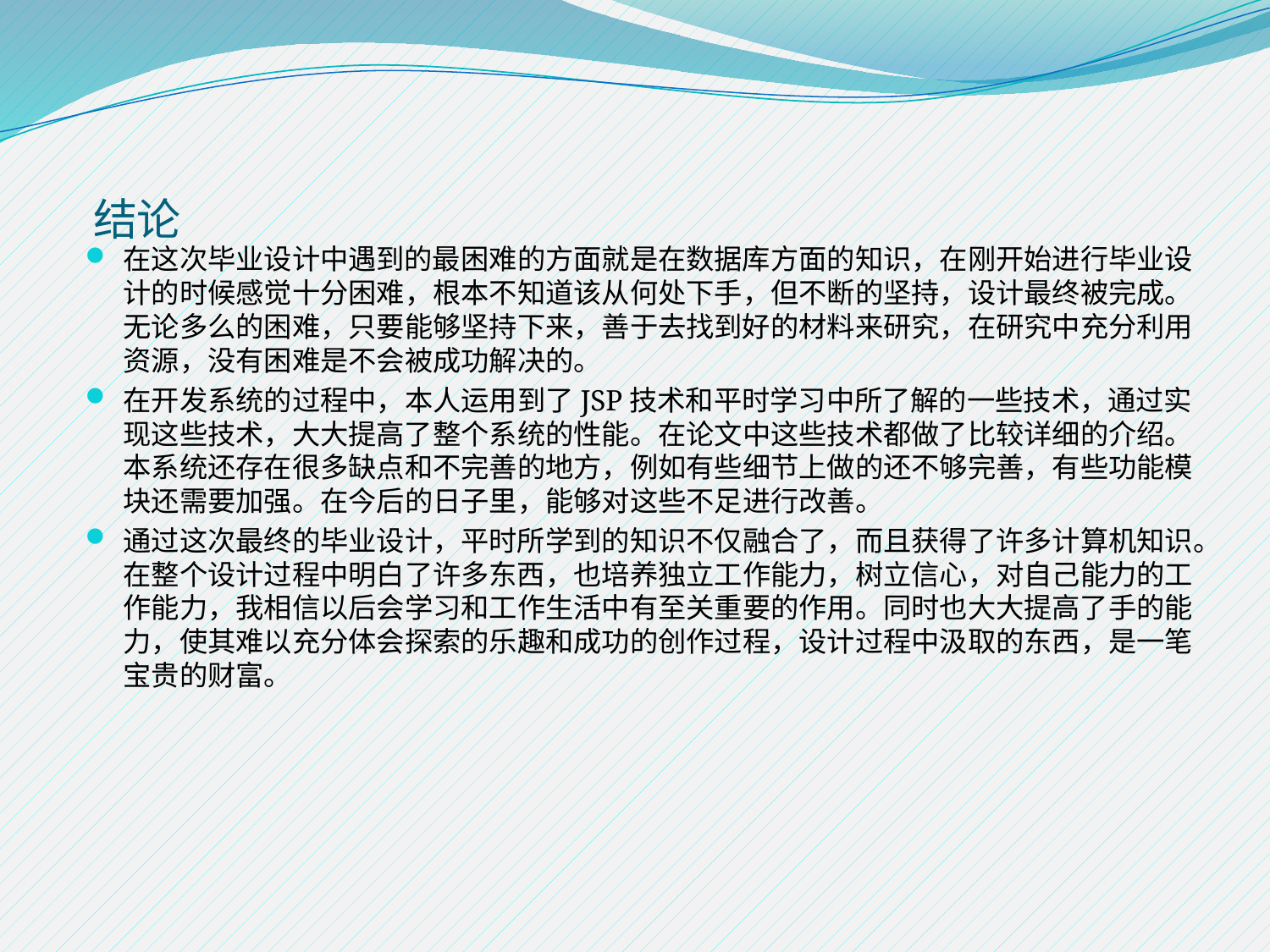

# 结论
在这次毕业设计中遇到的最困难的方面就是在数据库方面的知识，在刚开始进行毕业设计的时候感觉十分困难，根本不知道该从何处下手，但不断的坚持，设计最终被完成。无论多么的困难，只要能够坚持下来，善于去找到好的材料来研究，在研究中充分利用资源，没有困难是不会被成功解决的。
在开发系统的过程中，本人运用到了JSP技术和平时学习中所了解的一些技术，通过实现这些技术，大大提高了整个系统的性能。在论文中这些技术都做了比较详细的介绍。本系统还存在很多缺点和不完善的地方，例如有些细节上做的还不够完善，有些功能模块还需要加强。在今后的日子里，能够对这些不足进行改善。
通过这次最终的毕业设计，平时所学到的知识不仅融合了，而且获得了许多计算机知识。在整个设计过程中明白了许多东西，也培养独立工作能力，树立信心，对自己能力的工作能力，我相信以后会学习和工作生活中有至关重要的作用。同时也大大提高了手的能力，使其难以充分体会探索的乐趣和成功的创作过程，设计过程中汲取的东西，是一笔宝贵的财富。